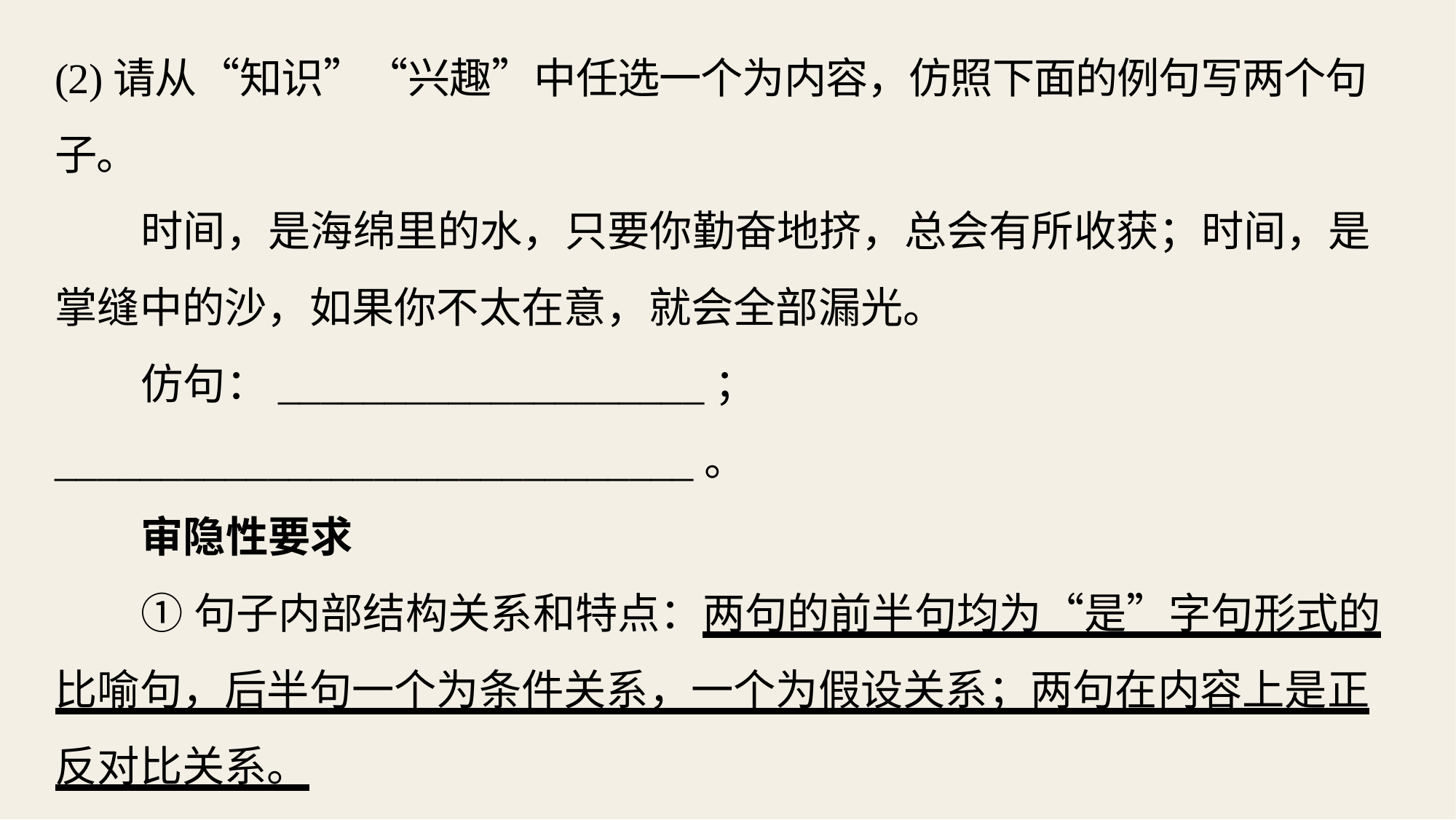

(2)请从“知识”“兴趣”中任选一个为内容，仿照下面的例句写两个句子。
时间，是海绵里的水，只要你勤奋地挤，总会有所收获；时间，是掌缝中的沙，如果你不太在意，就会全部漏光。
仿句：____________________；______________________________。
审隐性要求
①句子内部结构关系和特点：两句的前半句均为“是”字句形式的比喻句，后半句一个为条件关系，一个为假设关系；两句在内容上是正反对比关系。
②修辞特点：比喻。